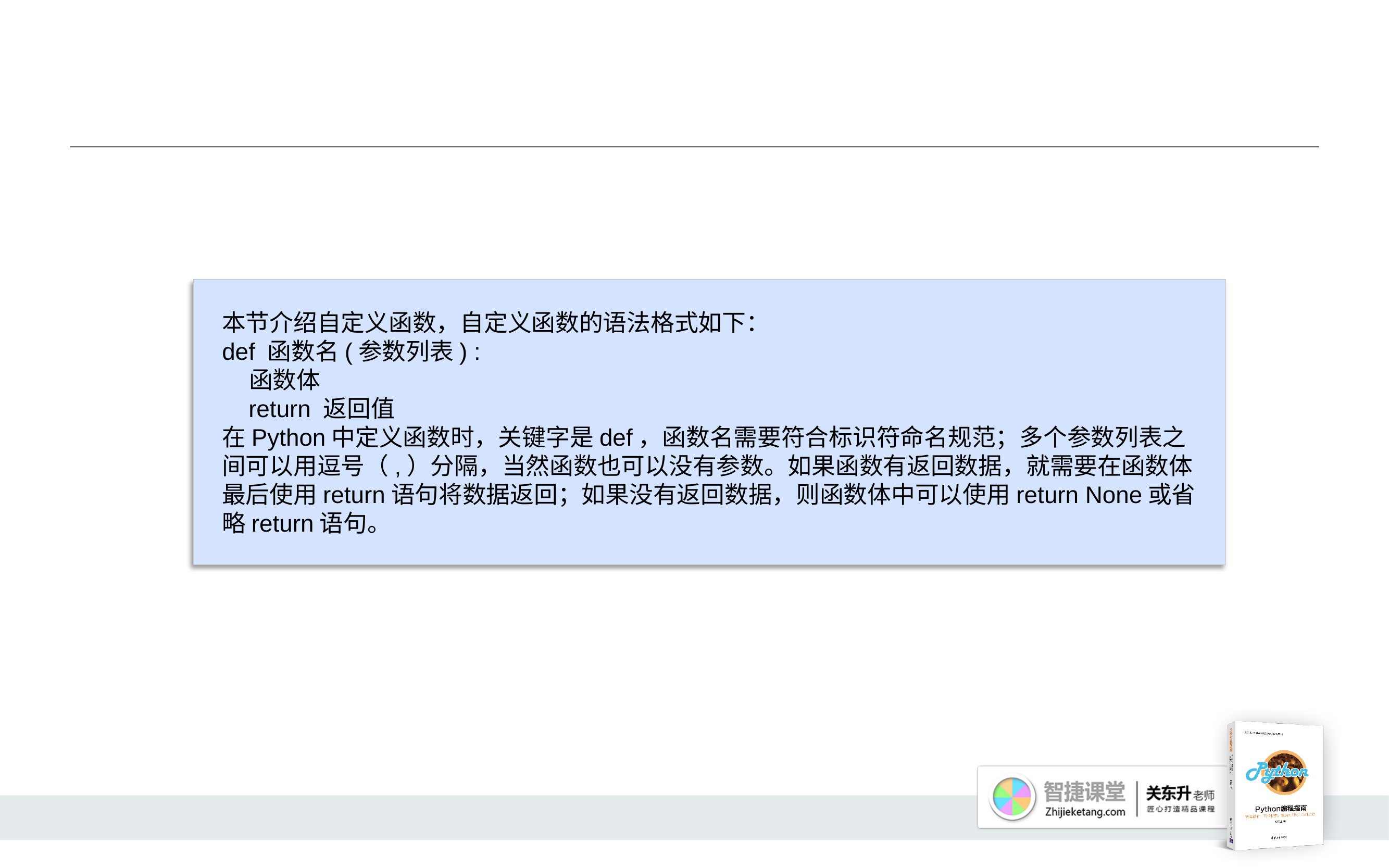

#
本节介绍自定义函数，自定义函数的语法格式如下：
def 函数名(参数列表) :
    函数体
    return 返回值
在Python中定义函数时，关键字是def，函数名需要符合标识符命名规范；多个参数列表之间可以用逗号（,）分隔，当然函数也可以没有参数。如果函数有返回数据，就需要在函数体最后使用return语句将数据返回；如果没有返回数据，则函数体中可以使用return None或省略return语句。